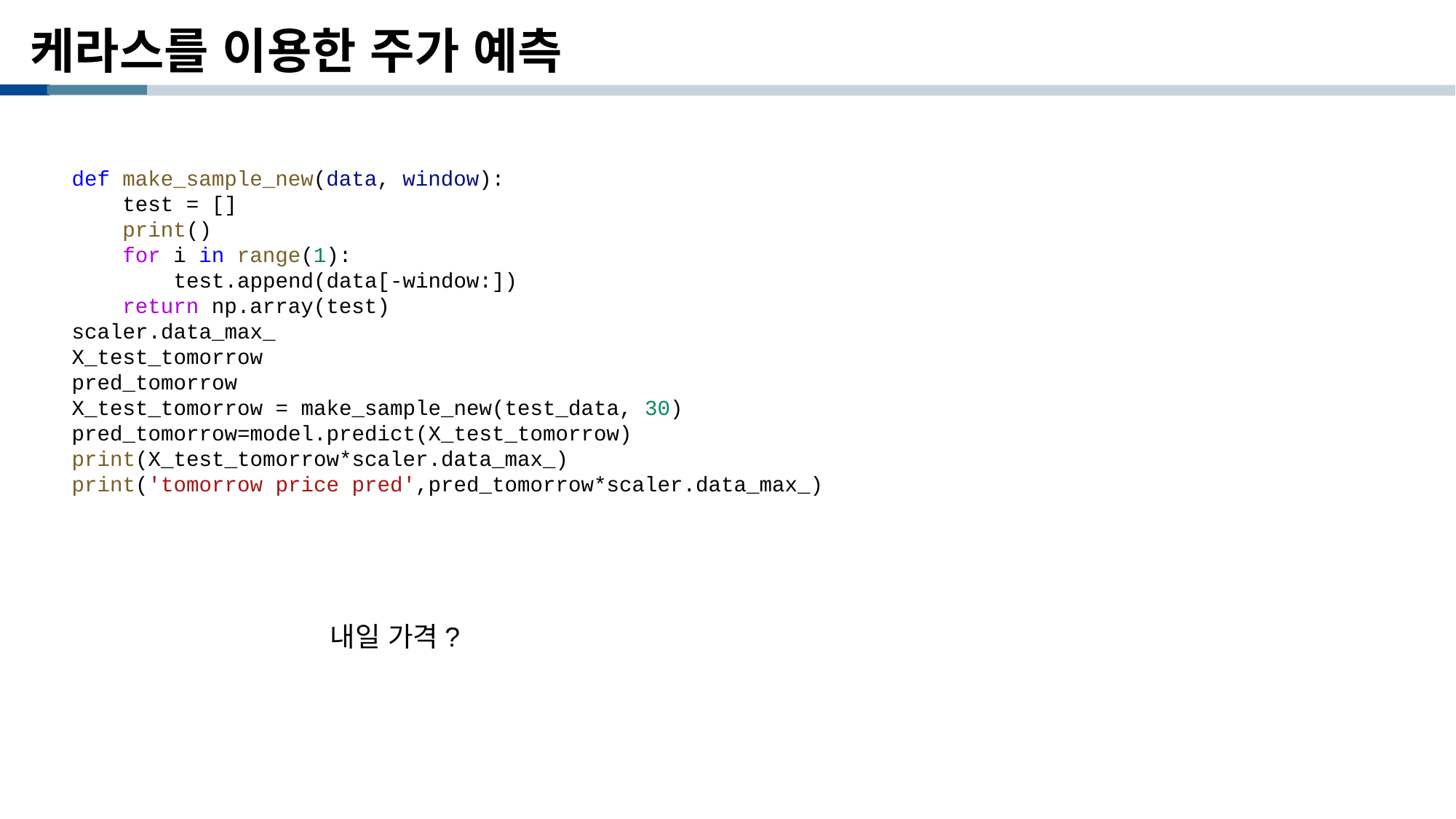

# 케라스를 이용한 주가 예측
def make_sample_new(data, window):
    test = []
    print()
    for i in range(1):
        test.append(data[-window:])
    return np.array(test)
scaler.data_max_
X_test_tomorrow
pred_tomorrow
X_test_tomorrow = make_sample_new(test_data, 30)
pred_tomorrow=model.predict(X_test_tomorrow)
print(X_test_tomorrow*scaler.data_max_)
print('tomorrow price pred',pred_tomorrow*scaler.data_max_)
내일 가격?